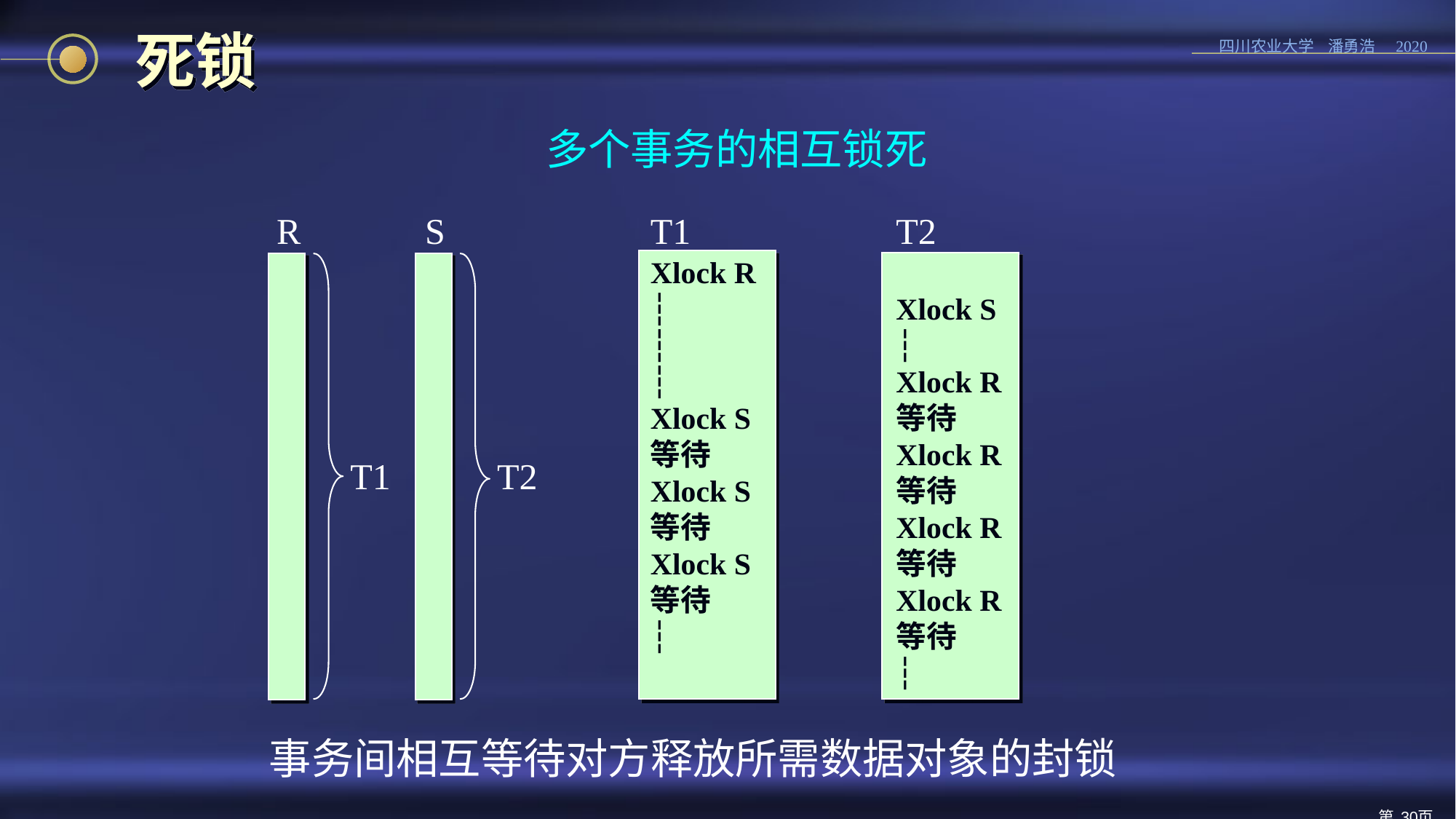

# 死锁
多个事务的相互锁死
T1
T2
R
S

Xlock R
┆
┆
┆
Xlock S
等待
Xlock S
等待
Xlock S
等待
┆

Xlock S
┆
Xlock R
等待
Xlock R
等待
Xlock R
等待
Xlock R
等待
┆
T1
T2
事务间相互等待对方释放所需数据对象的封锁